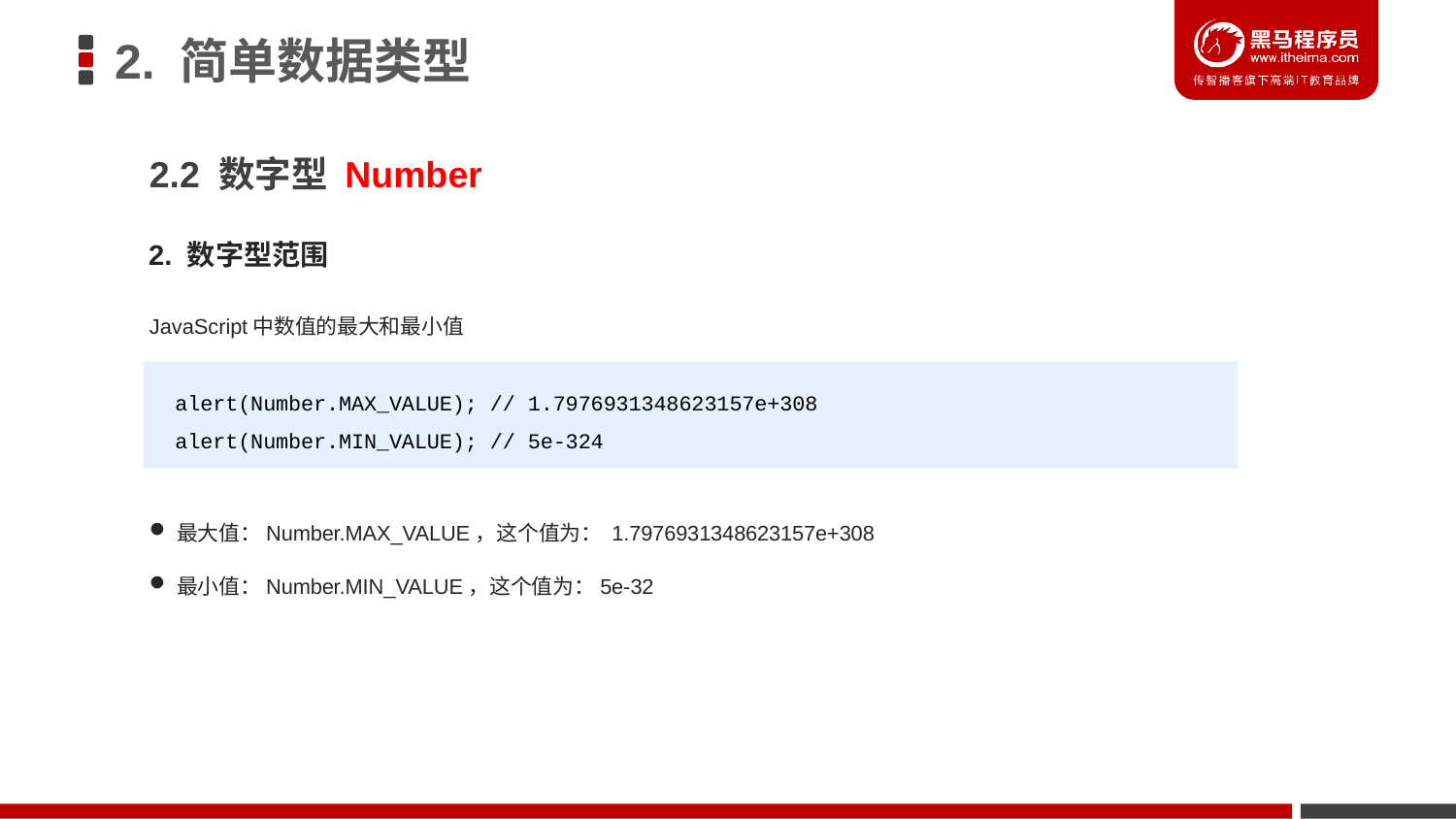

# 2. 简单数据类型
2.2 数字型 Number
2. 数字型范围
JavaScript中数值的最大和最小值
alert(Number.MAX_VALUE); // 1.7976931348623157e+308
alert(Number.MIN_VALUE); // 5e-324
最大值：Number.MAX_VALUE，这个值为： 1.7976931348623157e+308
最小值：Number.MIN_VALUE，这个值为：5e-32